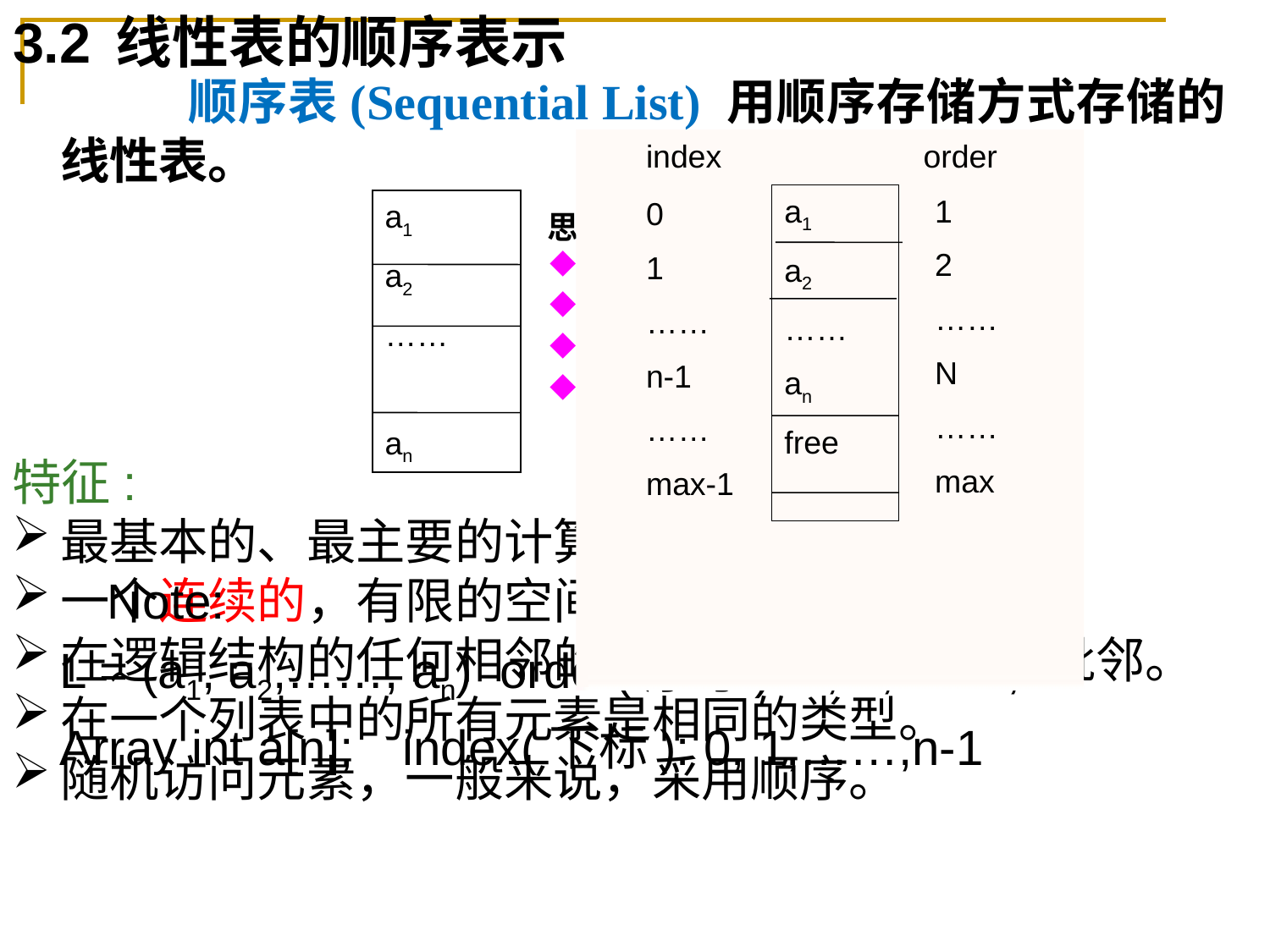

# 3.2 线性表的顺序表示
		顺序表(Sequential List) 用顺序存储方式存储的线性表。

index
order
1
2
……
N
……
max
a1
a2
……
an
free

0
1
……
n-1
……
max-1
address
x
x+b
……
x+ (n-1)*b
order
1
2
……
n
a1
a2
……
an

a1
a2
……

an

思考题：
 学生成绩，逻辑结构？
 可进行的操作，如登录，纠错？
 操作实现[编写算法]基于？结构
 具体的存储？
特征:
最基本的、最主要的计算机存储结构。
一个连续的，有限的空间。
在逻辑结构的任何相邻的两个元素是存储结构毗邻。
在一个列表中的所有元素是相同的类型。
随机访问元素，一般来说，采用顺序。

	Note:
L = (a1, a2,……, an)  order(序号): 1, 2, ……,n
Array int a[n];	   index(下标): 0, 1,……,n-1